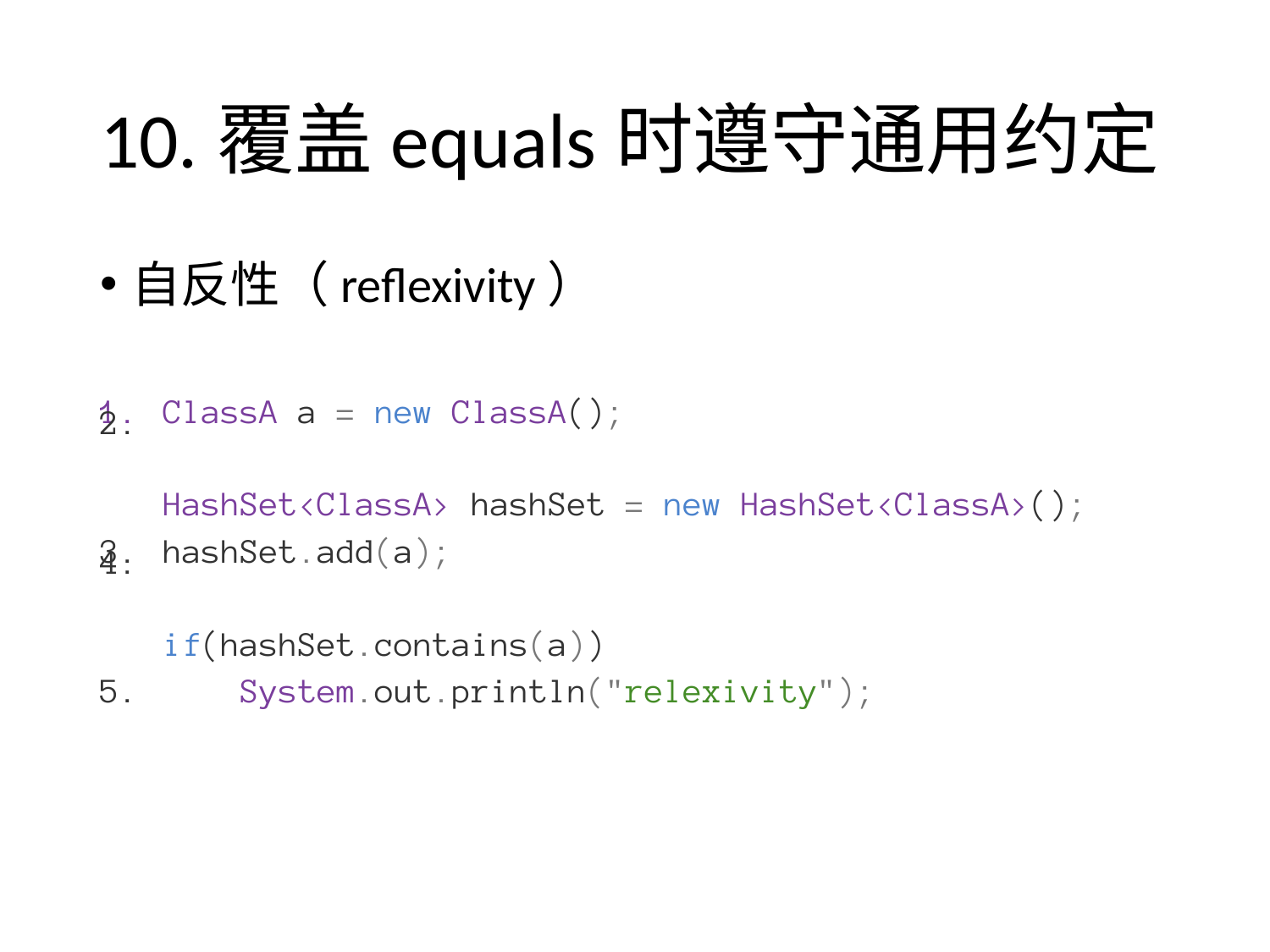

# 10.覆盖equals时遵守通用约定
自反性（reflexivity）

ClassA a = new ClassA();
HashSet<ClassA> hashSet = new HashSet<ClassA>();
hashSet.add(a);
if(hashSet.contains(a))
    System.out.println("relexivity");